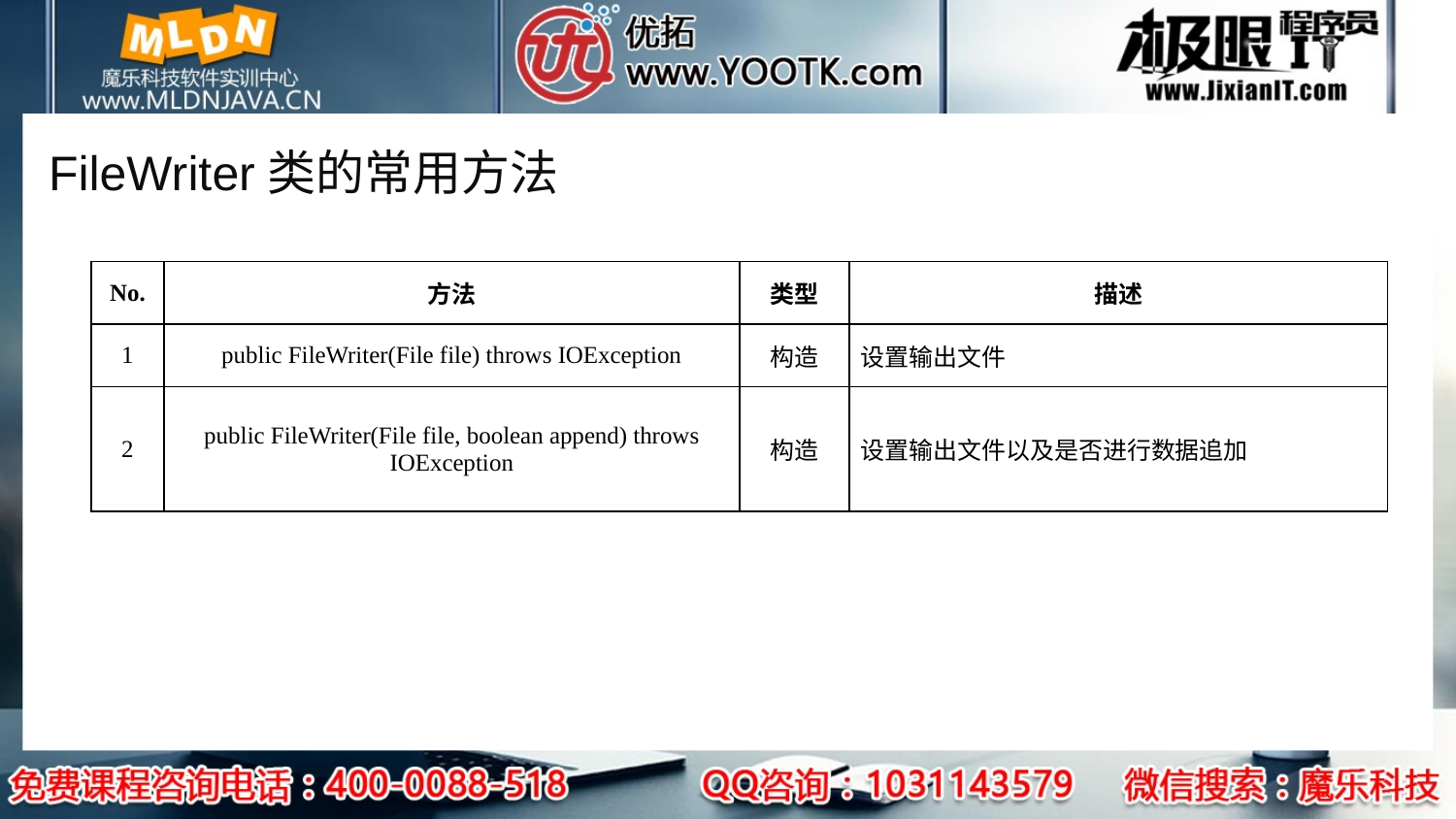

# FileWriter类的常用方法
| No. | 方法 | 类型 | 描述 |
| --- | --- | --- | --- |
| 1 | public FileWriter(File file) throws IOException | 构造 | 设置输出文件 |
| 2 | public FileWriter(File file, boolean append) throws IOException | 构造 | 设置输出文件以及是否进行数据追加 |